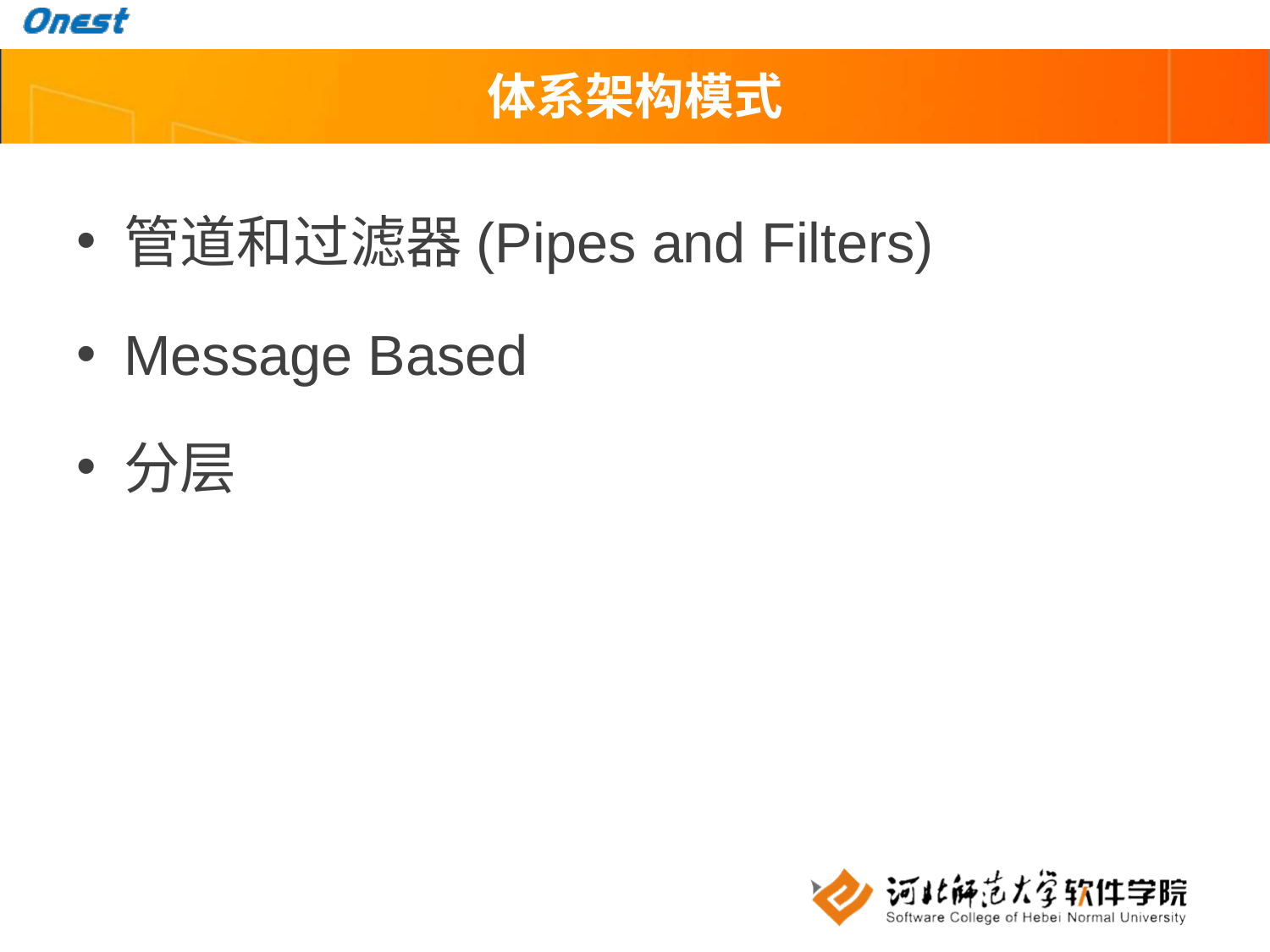

# 体系架构模式
管道和过滤器(Pipes and Filters)
Message Based
分层